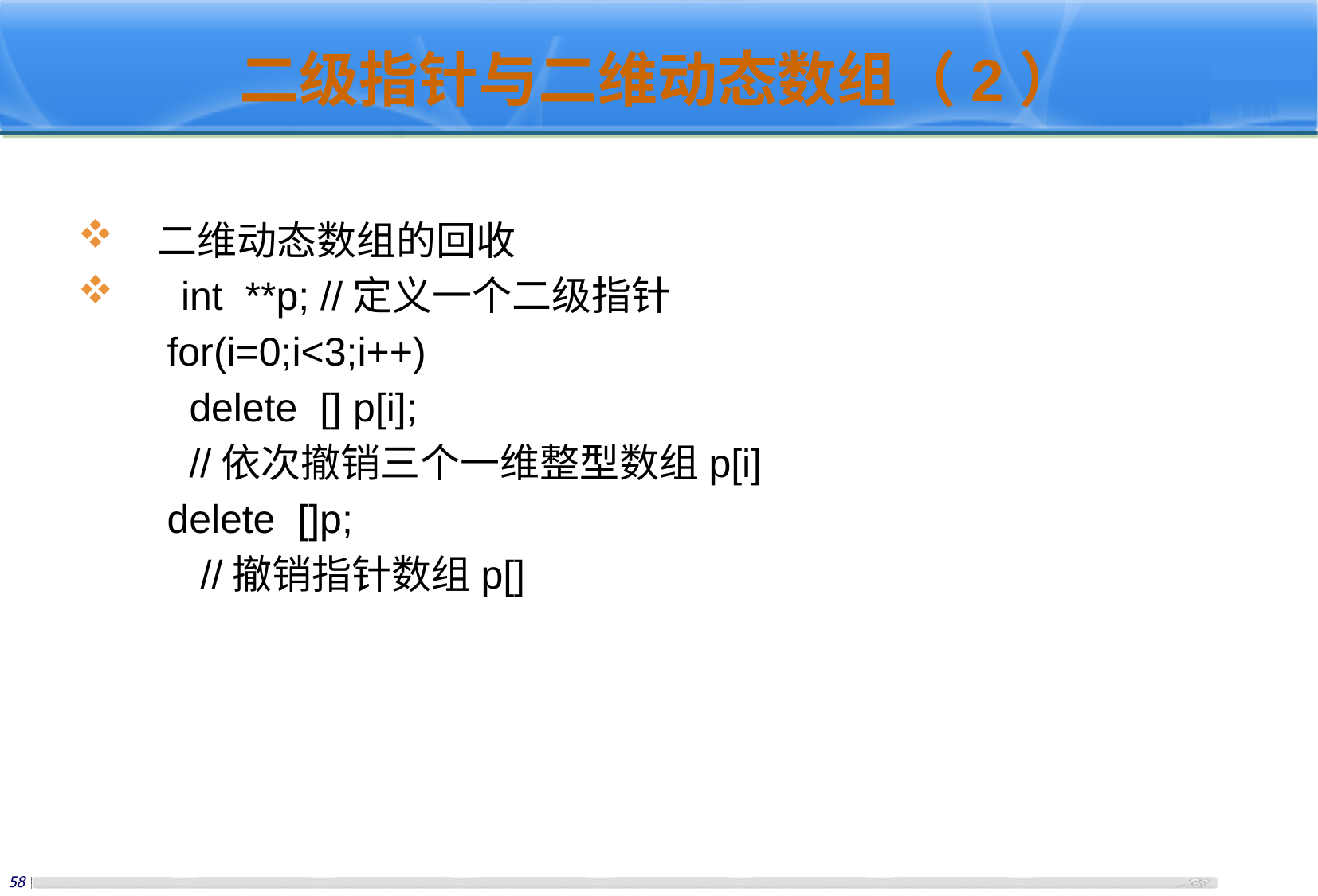

# 二级指针与二维动态数组（2）
 二维动态数组的回收
    int  **p; //定义一个二级指针
        for(i=0;i<3;i++)
          delete  [] p[i];
          //依次撤销三个一维整型数组p[i]
        delete  []p;
           //撤销指针数组p[]